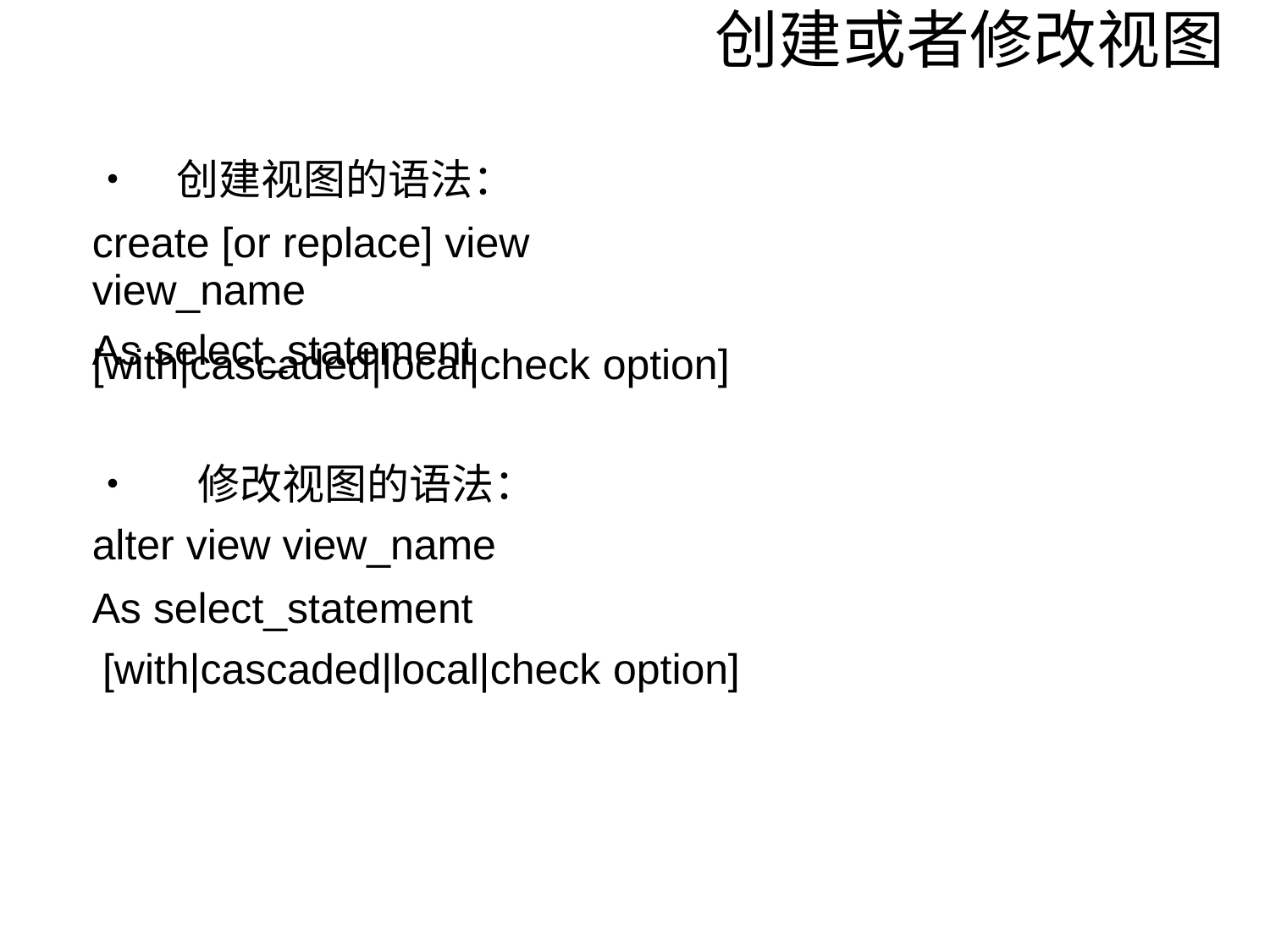

创建或者修改视图
• 创建视图的语法：
create [or replace] view view_name
As select_statement
[with|cascaded|local|check option]
• 修改视图的语法：
alter view view_name
As select_statement
[with|cascaded|local|check option]